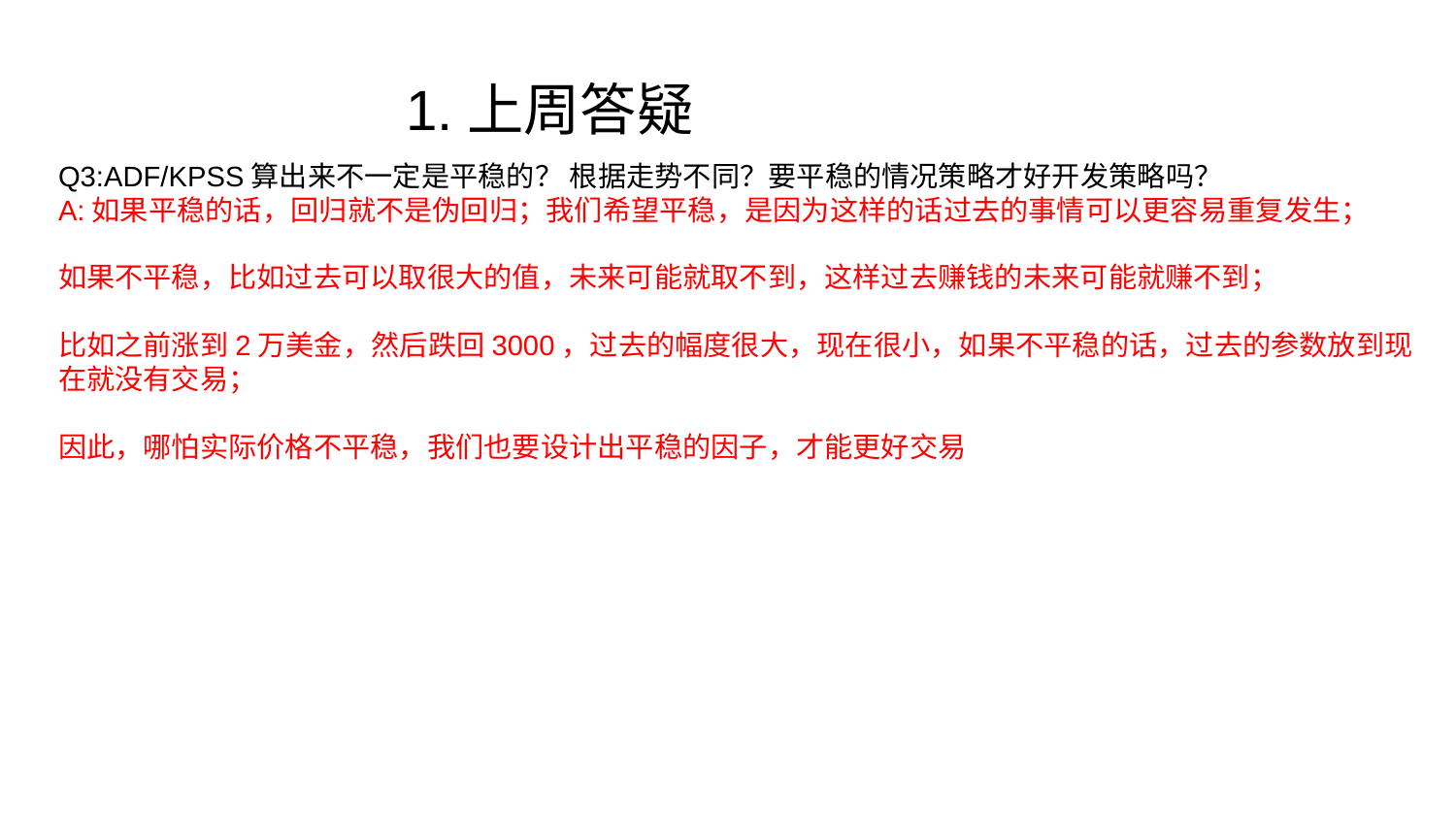

1.上周答疑
Q3:ADF/KPSS算出来不一定是平稳的？ 根据走势不同？要平稳的情况策略才好开发策略吗？
A:如果平稳的话，回归就不是伪回归；我们希望平稳，是因为这样的话过去的事情可以更容易重复发生；

如果不平稳，比如过去可以取很大的值，未来可能就取不到，这样过去赚钱的未来可能就赚不到；

比如之前涨到2万美金，然后跌回3000，过去的幅度很大，现在很小，如果不平稳的话，过去的参数放到现在就没有交易；

因此，哪怕实际价格不平稳，我们也要设计出平稳的因子，才能更好交易